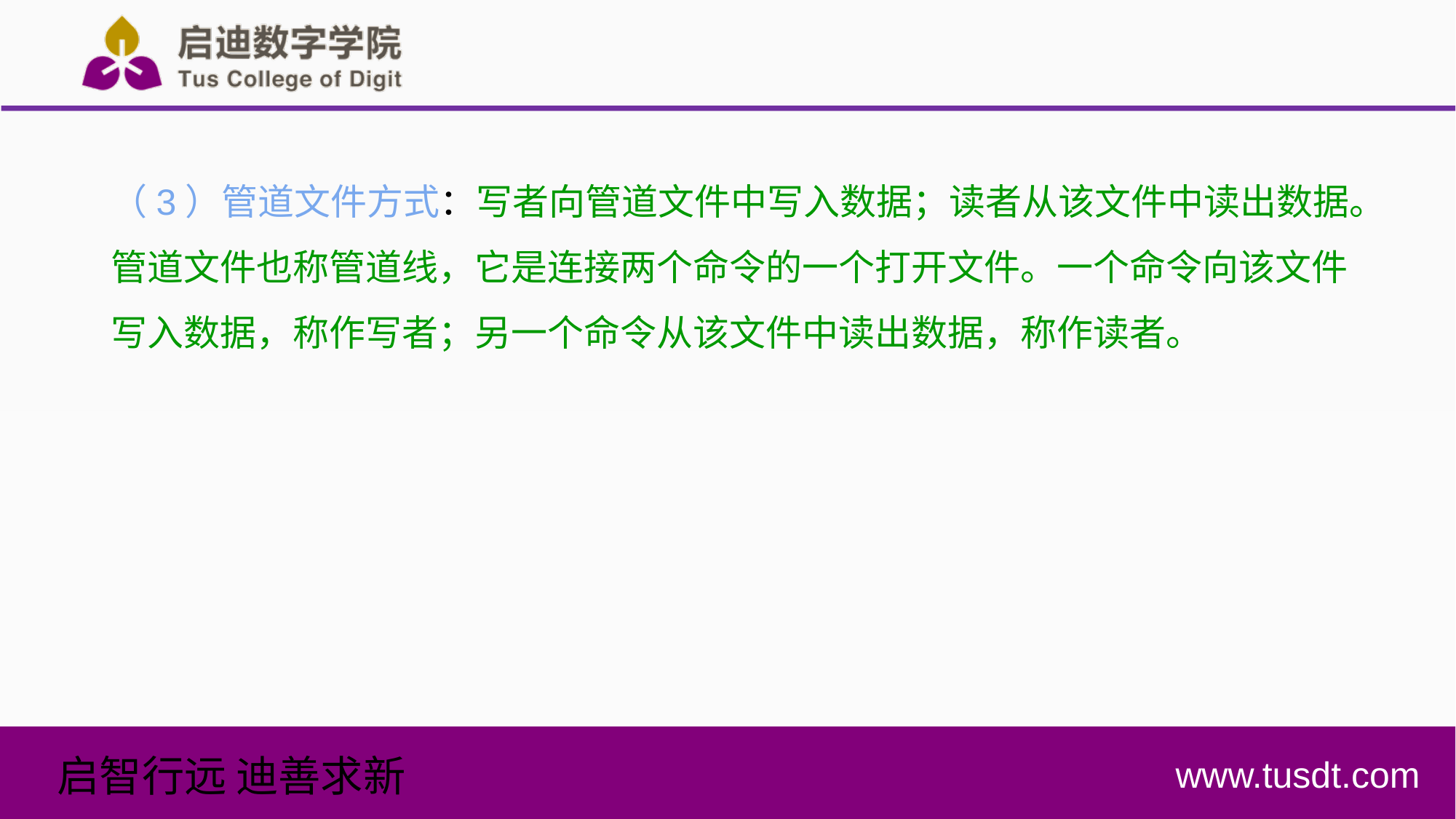

（3）管道文件方式：写者向管道文件中写入数据；读者从该文件中读出数据。管道文件也称管道线，它是连接两个命令的一个打开文件。一个命令向该文件写入数据，称作写者；另一个命令从该文件中读出数据，称作读者。